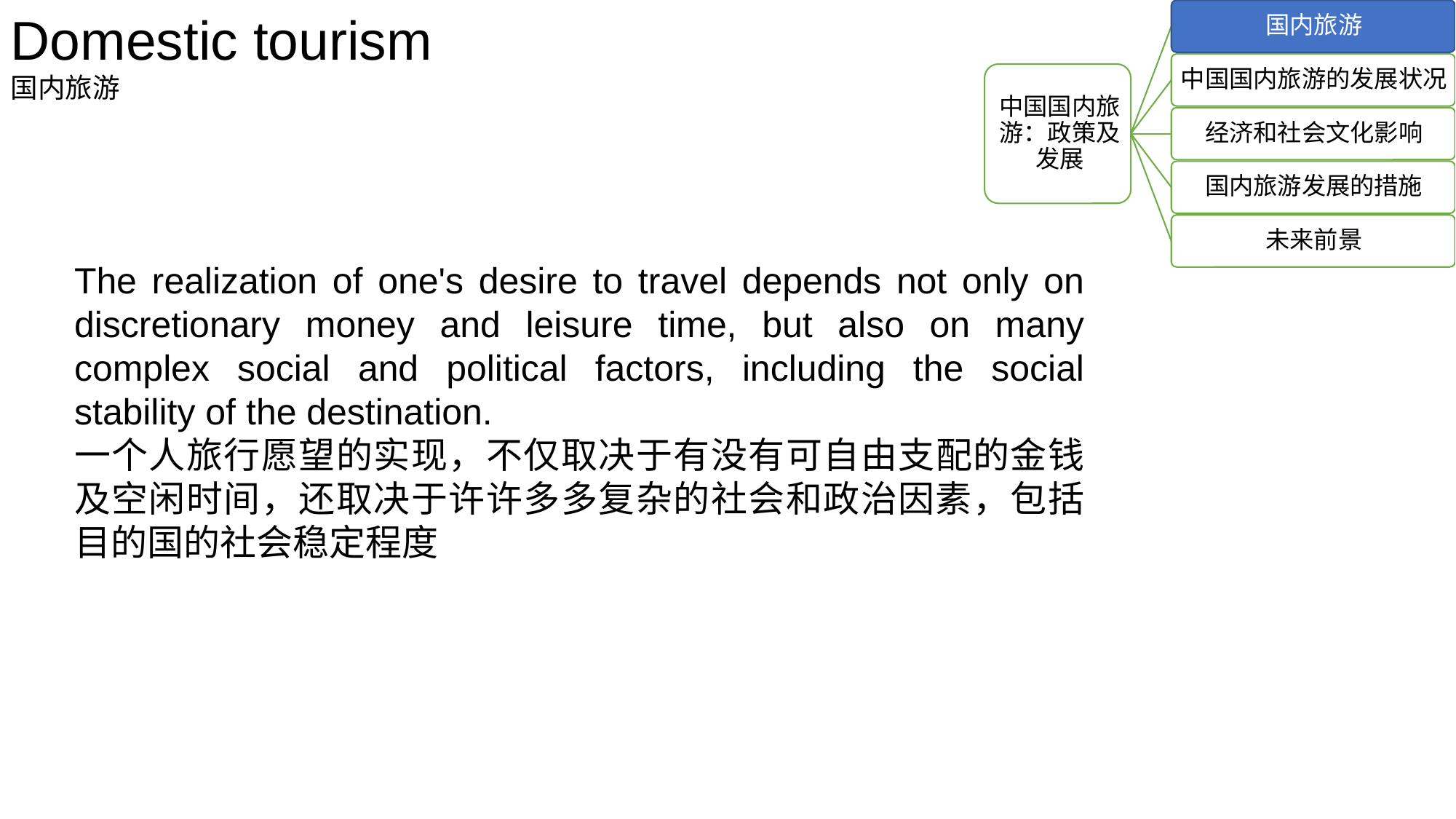

Domestic tourism
国内旅游
中国国内旅游：政策及发展

国内旅游

中国国内旅游的发展状况

经济和社会文化影响

国内旅游发展的措施

未来前景
The realization of one's desire to travel depends not only on discretionary money and leisure time, but also on many complex social and political factors, including the social stability of the destination.
一个人旅行愿望的实现，不仅取决于有没有可自由支配的金钱及空闲时间，还取决于许许多多复杂的社会和政治因素，包括目的国的社会稳定程度